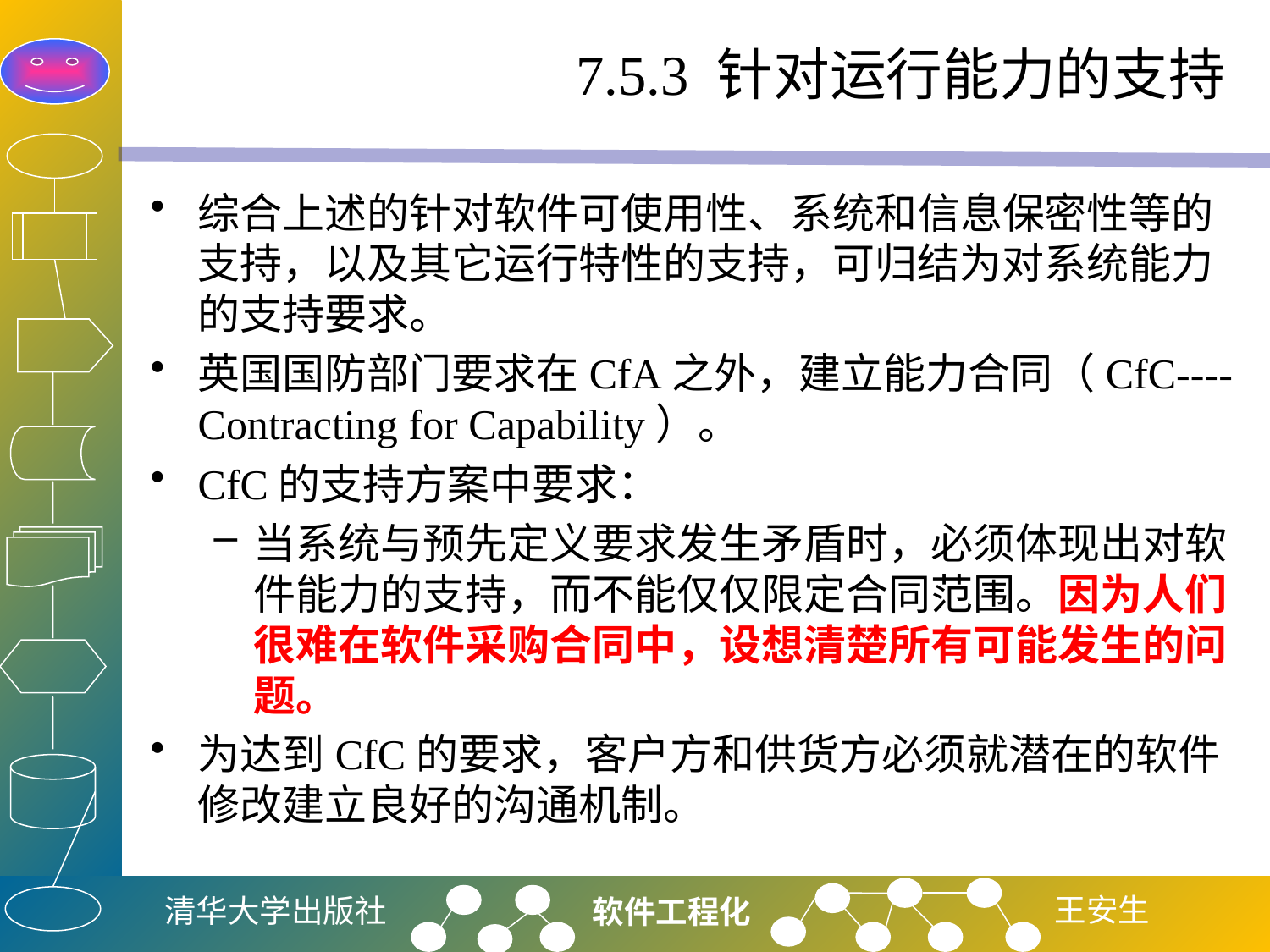

# 7.5.3 针对运行能力的支持
综合上述的针对软件可使用性、系统和信息保密性等的支持，以及其它运行特性的支持，可归结为对系统能力的支持要求。
英国国防部门要求在CfA之外，建立能力合同（CfC----Contracting for Capability）。
CfC的支持方案中要求：
当系统与预先定义要求发生矛盾时，必须体现出对软件能力的支持，而不能仅仅限定合同范围。因为人们很难在软件采购合同中，设想清楚所有可能发生的问题。
为达到CfC的要求，客户方和供货方必须就潜在的软件修改建立良好的沟通机制。